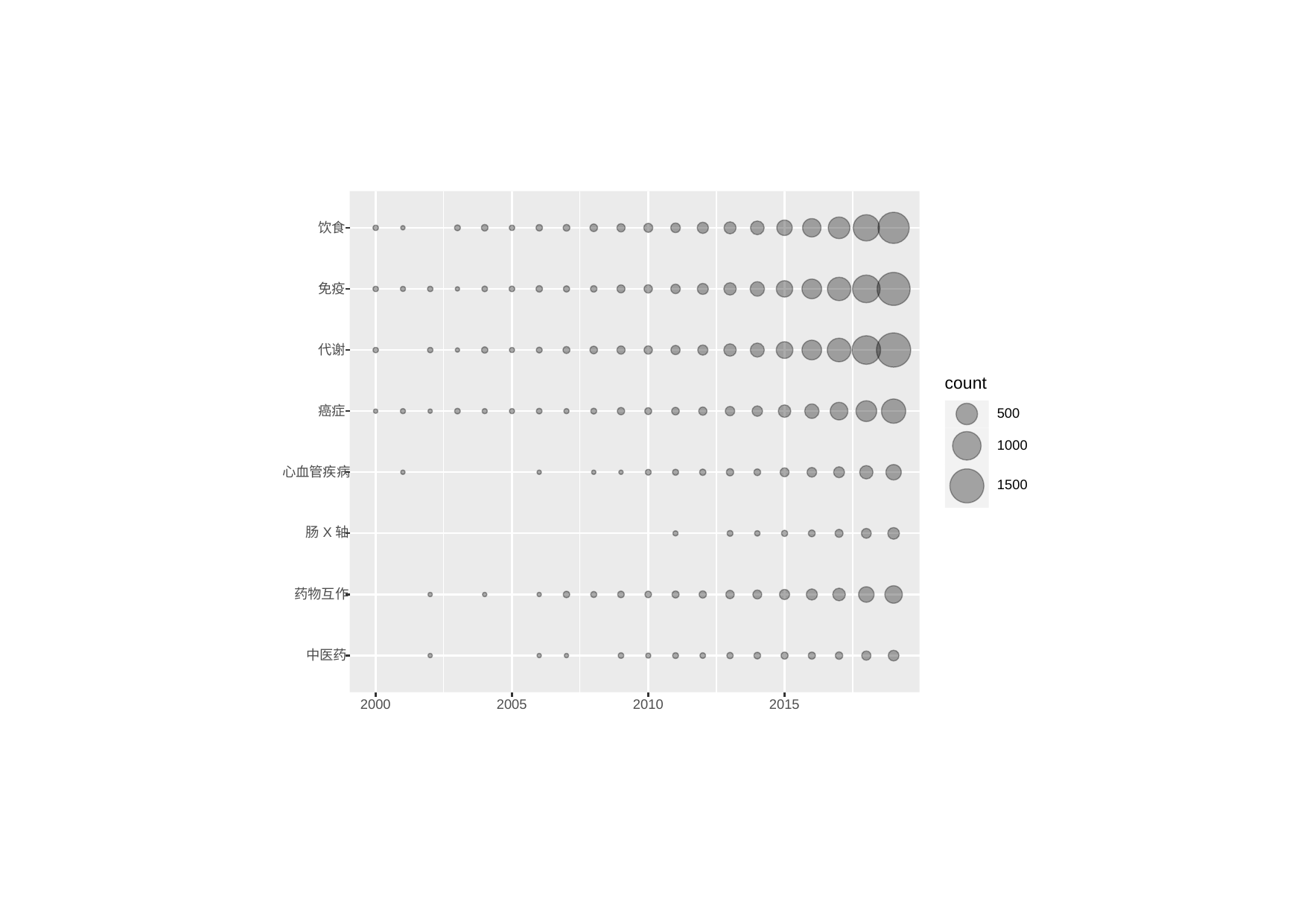

饮食

免疫

代谢

count

癌症

500

1000

心血管疾病

1500

肠X轴

药物互作

中医药

2000
2005
2010
2015